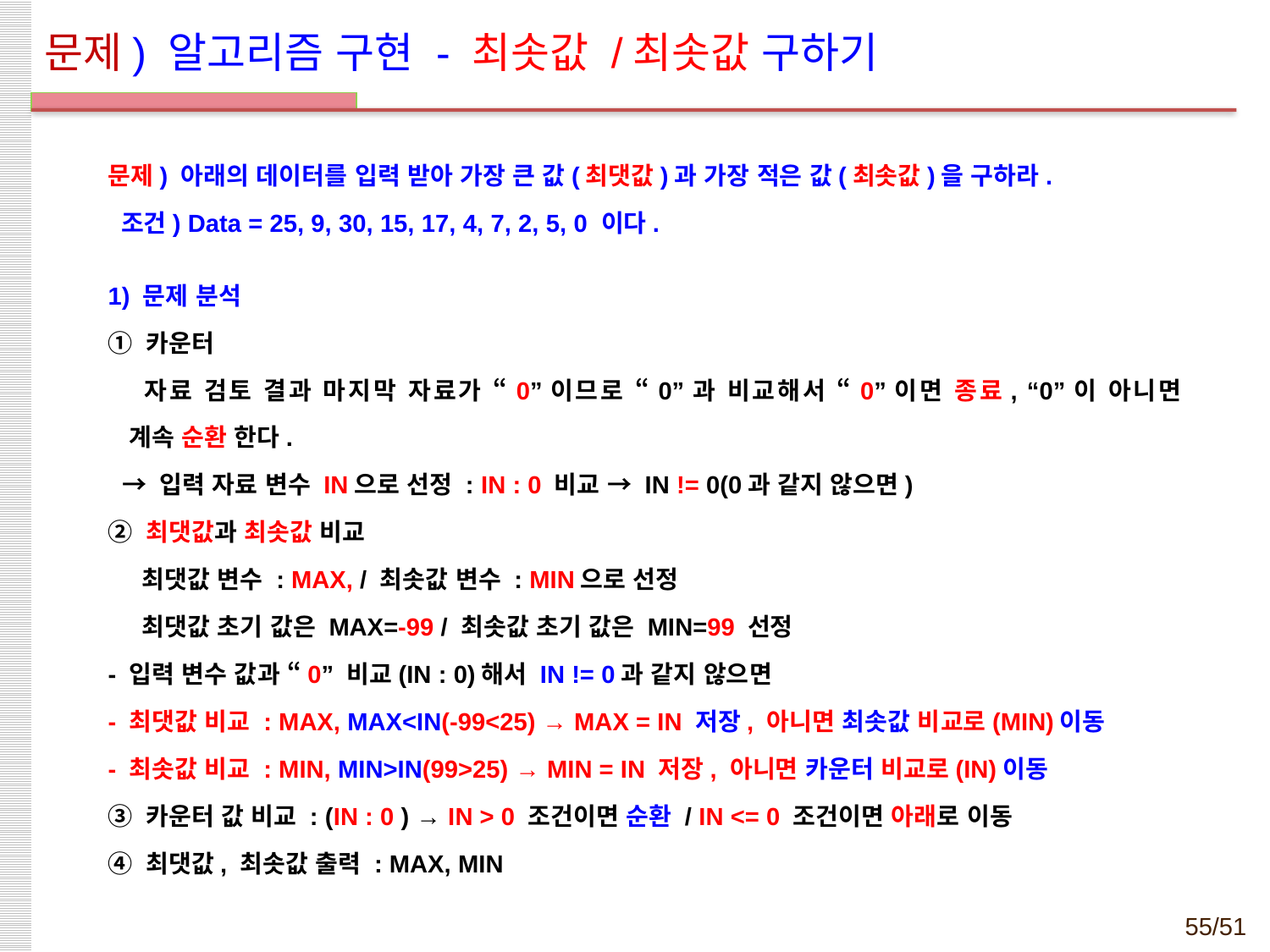

# 문제) 알고리즘 구현 - 최솟값 /최솟값 구하기
문제) 아래의 데이터를 입력 받아 가장 큰 값(최댓값)과 가장 적은 값(최솟값)을 구하라.
 조건) Data = 25, 9, 30, 15, 17, 4, 7, 2, 5, 0 이다.
1) 문제 분석
① 카운터
   자료 검토 결과 마지막 자료가 “0”이므로 “0”과 비교해서 “0”이면 종료, “0”이 아니면
   계속 순환 한다.
  → 입력 자료 변수 IN으로 선정 : IN : 0 비교 → IN != 0(0과 같지 않으면)
② 최댓값과 최솟값 비교
    최댓값 변수 : MAX, / 최솟값 변수 : MIN으로 선정
    최댓값 초기 값은 MAX=-99 / 최솟값 초기 값은 MIN=99 선정
- 입력 변수 값과 “0” 비교(IN : 0)해서 IN != 0과 같지 않으면
- 최댓값 비교 : MAX, MAX<IN(-99<25) → MAX = IN 저장, 아니면 최솟값 비교로(MIN)이동
- 최솟값 비교 : MIN, MIN>IN(99>25) → MIN = IN 저장, 아니면 카운터 비교로(IN)이동
③ 카운터 값 비교 : (IN : 0 ) → IN > 0 조건이면 순환 / IN <= 0 조건이면 아래로 이동
④ 최댓값, 최솟값 출력 : MAX, MIN